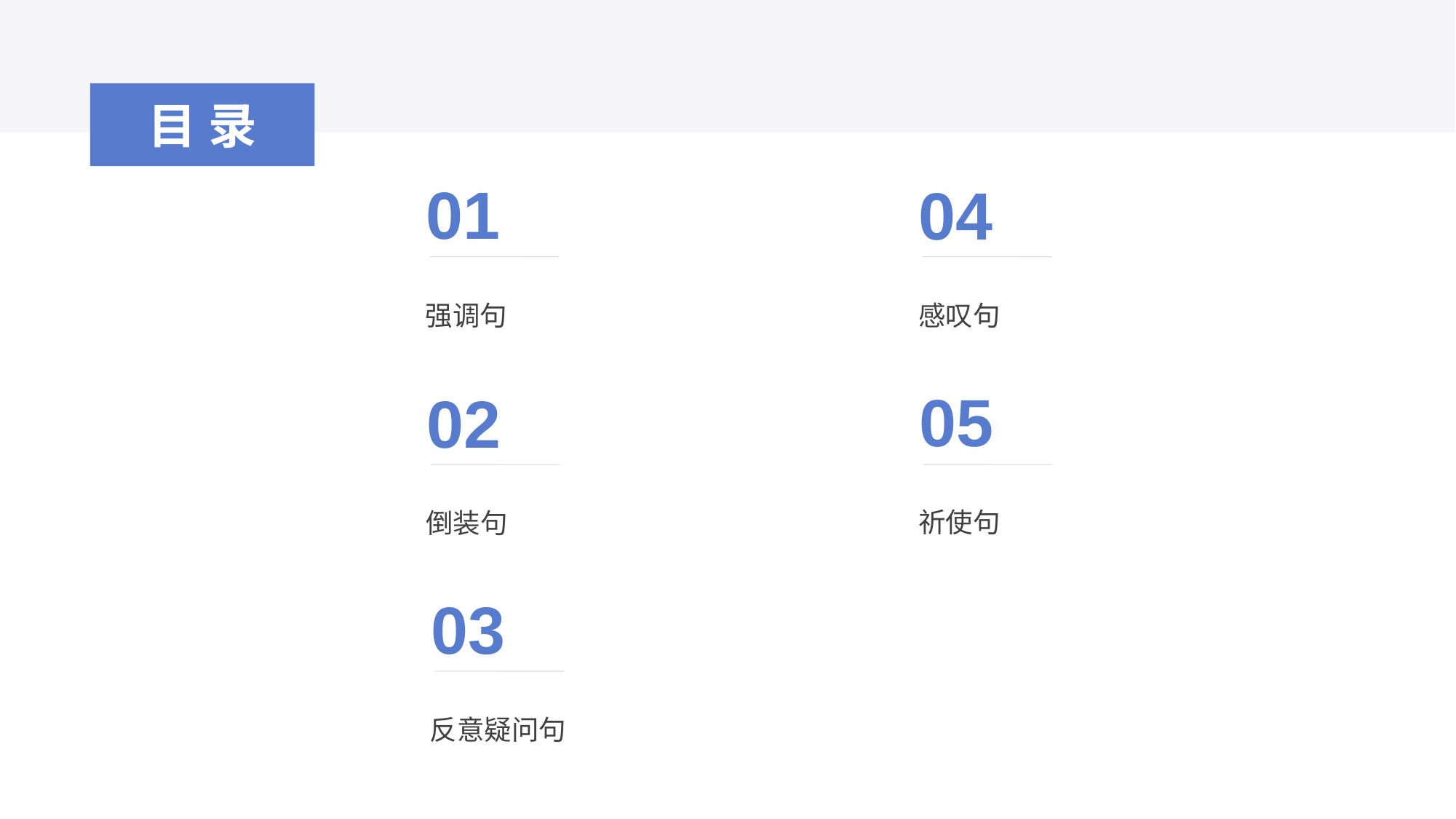

目录
01
04
强调句
感叹句
05
02
祈使句
倒装句
03
反意疑问句